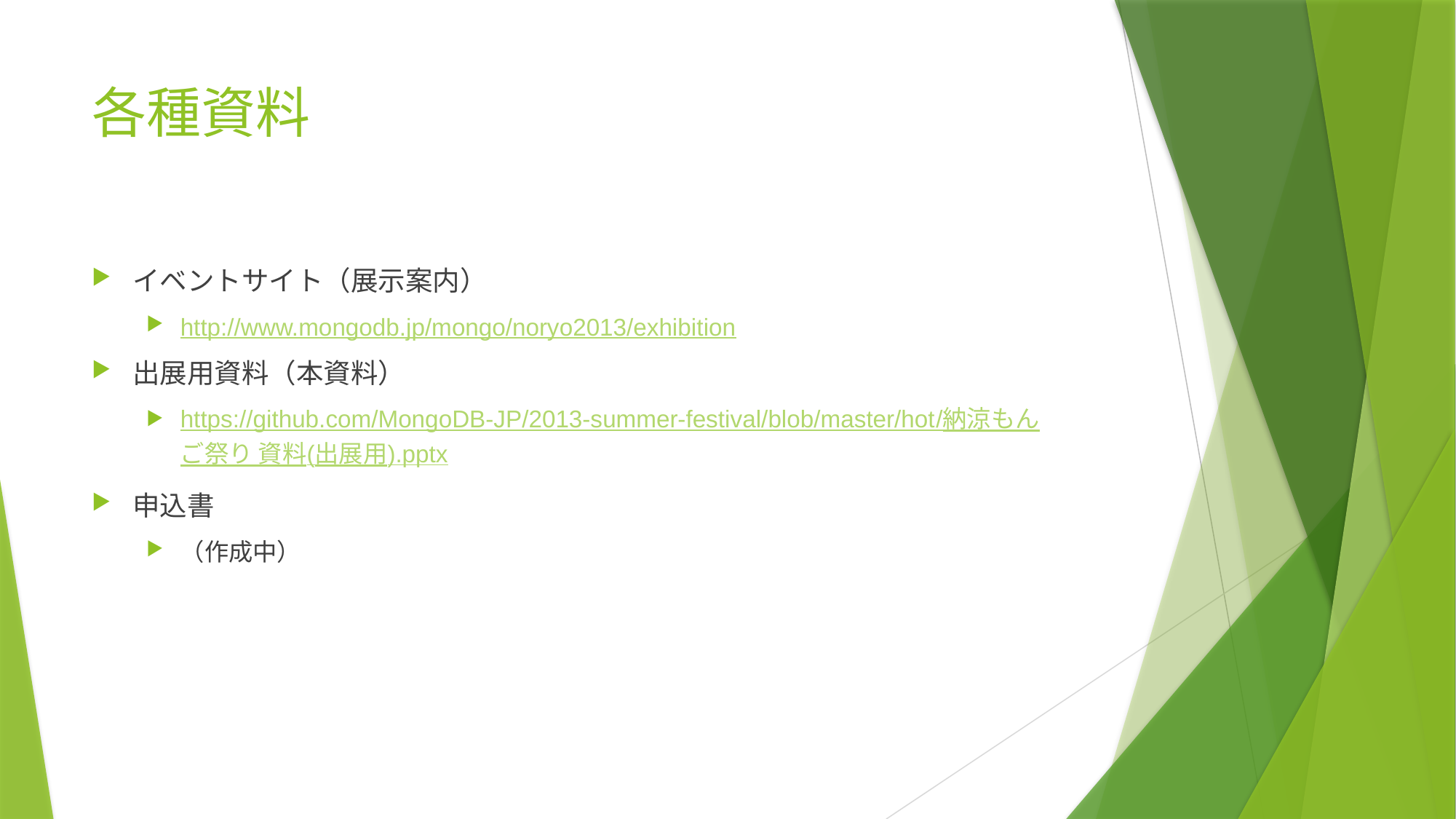

# 各種資料
イベントサイト（展示案内）
http://www.mongodb.jp/mongo/noryo2013/exhibition
出展用資料（本資料）
https://github.com/MongoDB-JP/2013-summer-festival/blob/master/hot/納涼もんご祭り 資料(出展用).pptx
申込書
（作成中）